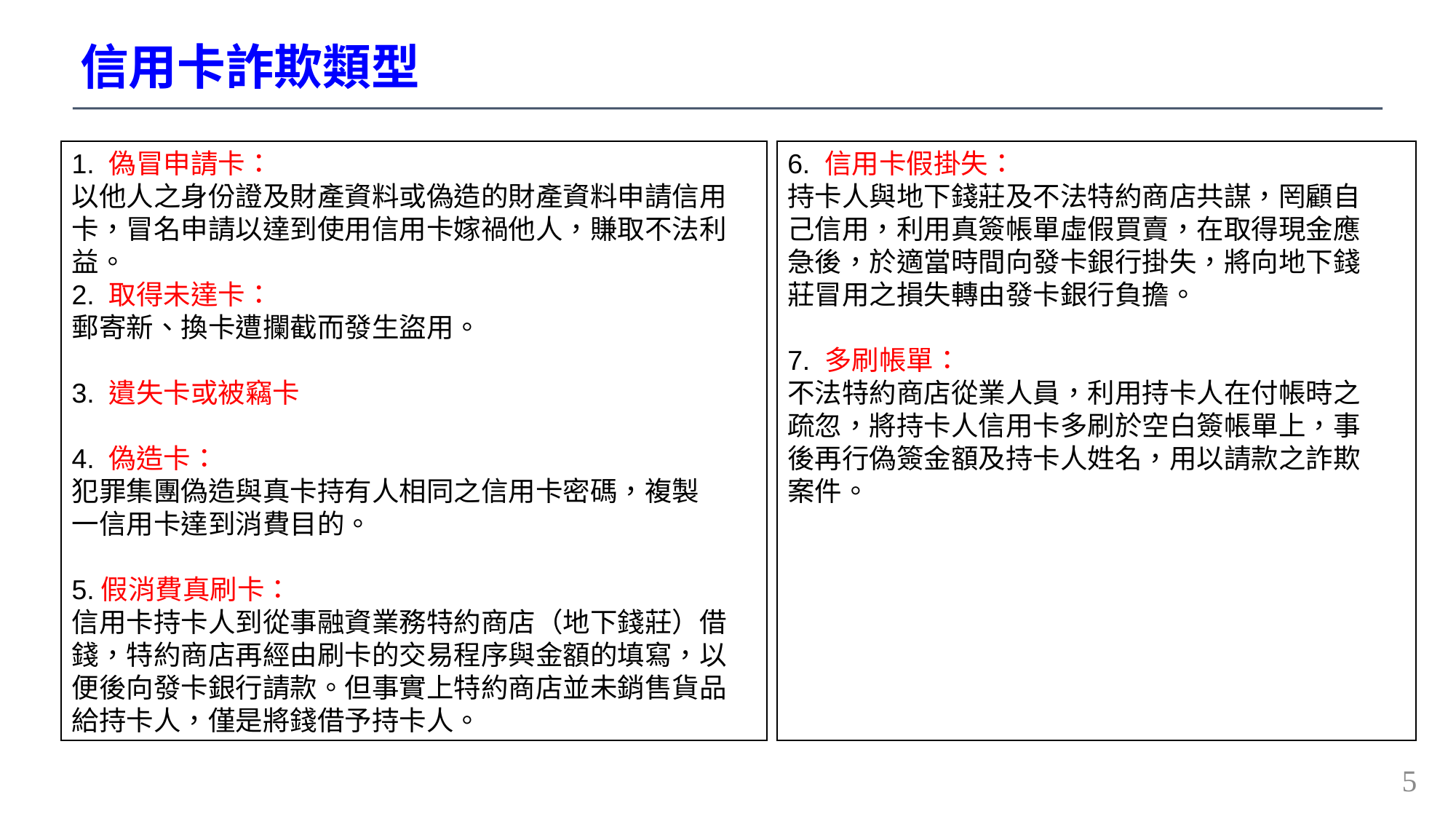

# 信用卡詐欺類型
1. 偽冒申請卡：
以他人之身份證及財產資料或偽造的財產資料申請信用卡，冒名申請以達到使用信用卡嫁禍他人，賺取不法利益。
2. 取得未達卡：
郵寄新、換卡遭攔截而發生盜用。

3. 遺失卡或被竊卡

4. 偽造卡：
犯罪集團偽造與真卡持有人相同之信用卡密碼，複製
一信用卡達到消費目的。

5.假消費真刷卡：
信用卡持卡人到從事融資業務特約商店（地下錢莊）借錢，特約商店再經由刷卡的交易程序與金額的填寫，以便後向發卡銀行請款。但事實上特約商店並未銷售貨品給持卡人，僅是將錢借予持卡人。
6. 信用卡假掛失：
持卡人與地下錢莊及不法特約商店共謀，罔顧自己信用，利用真簽帳單虛假買賣，在取得現金應急後，於適當時間向發卡銀行掛失，將向地下錢莊冒用之損失轉由發卡銀行負擔。

7. 多刷帳單：
不法特約商店從業人員，利用持卡人在付帳時之疏忽，將持卡人信用卡多刷於空白簽帳單上，事後再行偽簽金額及持卡人姓名，用以請款之詐欺案件。

5